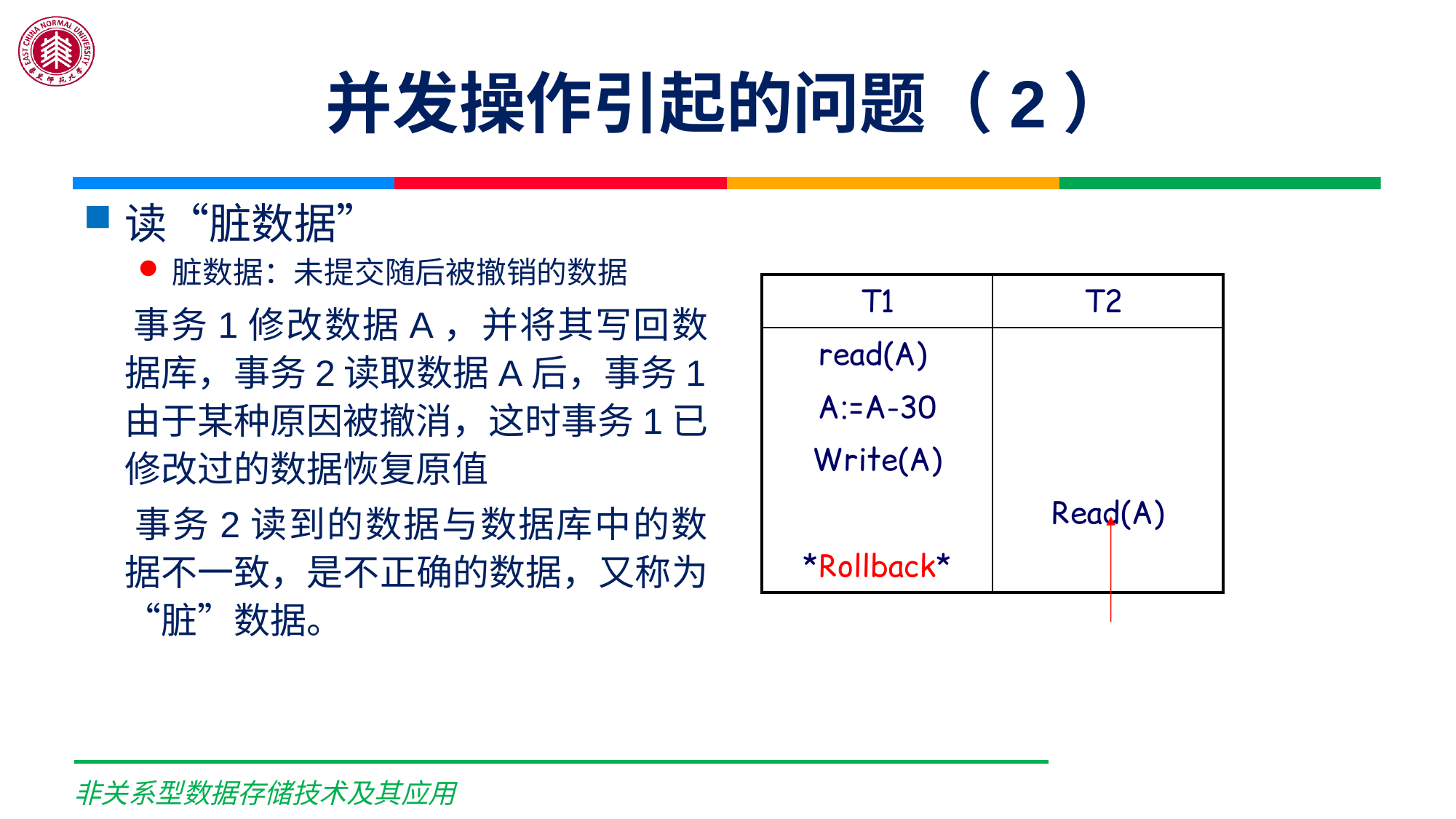

# 并发操作引起的问题（2）
读“脏数据”
脏数据：未提交随后被撤销的数据
    事务1修改数据A，并将其写回数据库，事务2读取数据A后，事务1由于某种原因被撤消，这时事务1已修改过的数据恢复原值
    事务2读到的数据与数据库中的数据不一致，是不正确的数据，又称为“脏”数据。

| T1 | T2 |
| --- | --- |
| read(A) A:=A-30 Write(A) \*Rollback\* | Read(A) |